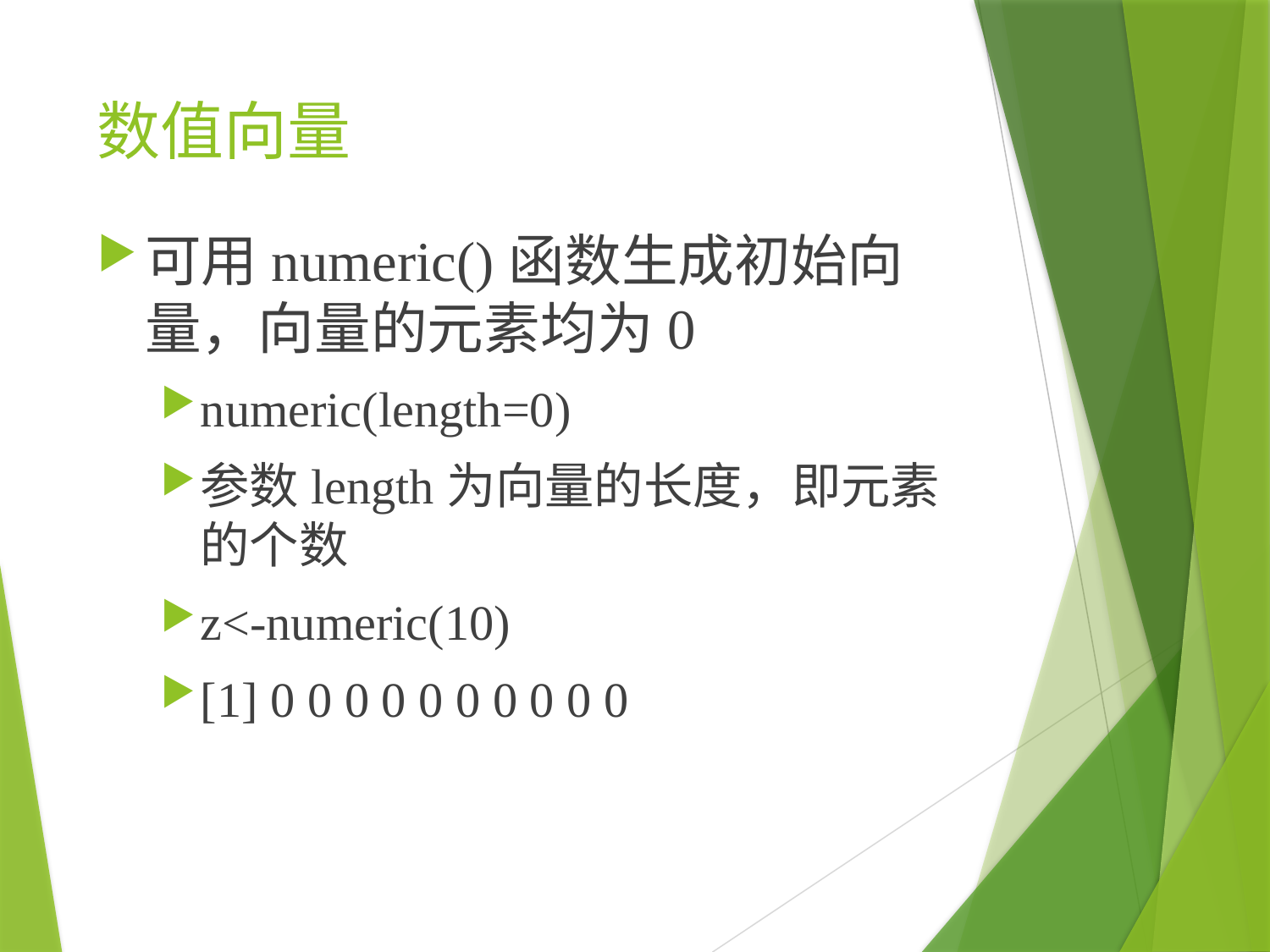

# 数值向量
可用numeric()函数生成初始向量，向量的元素均为0
numeric(length=0)
参数length为向量的长度，即元素的个数
z<-numeric(10)
[1] 0 0 0 0 0 0 0 0 0 0